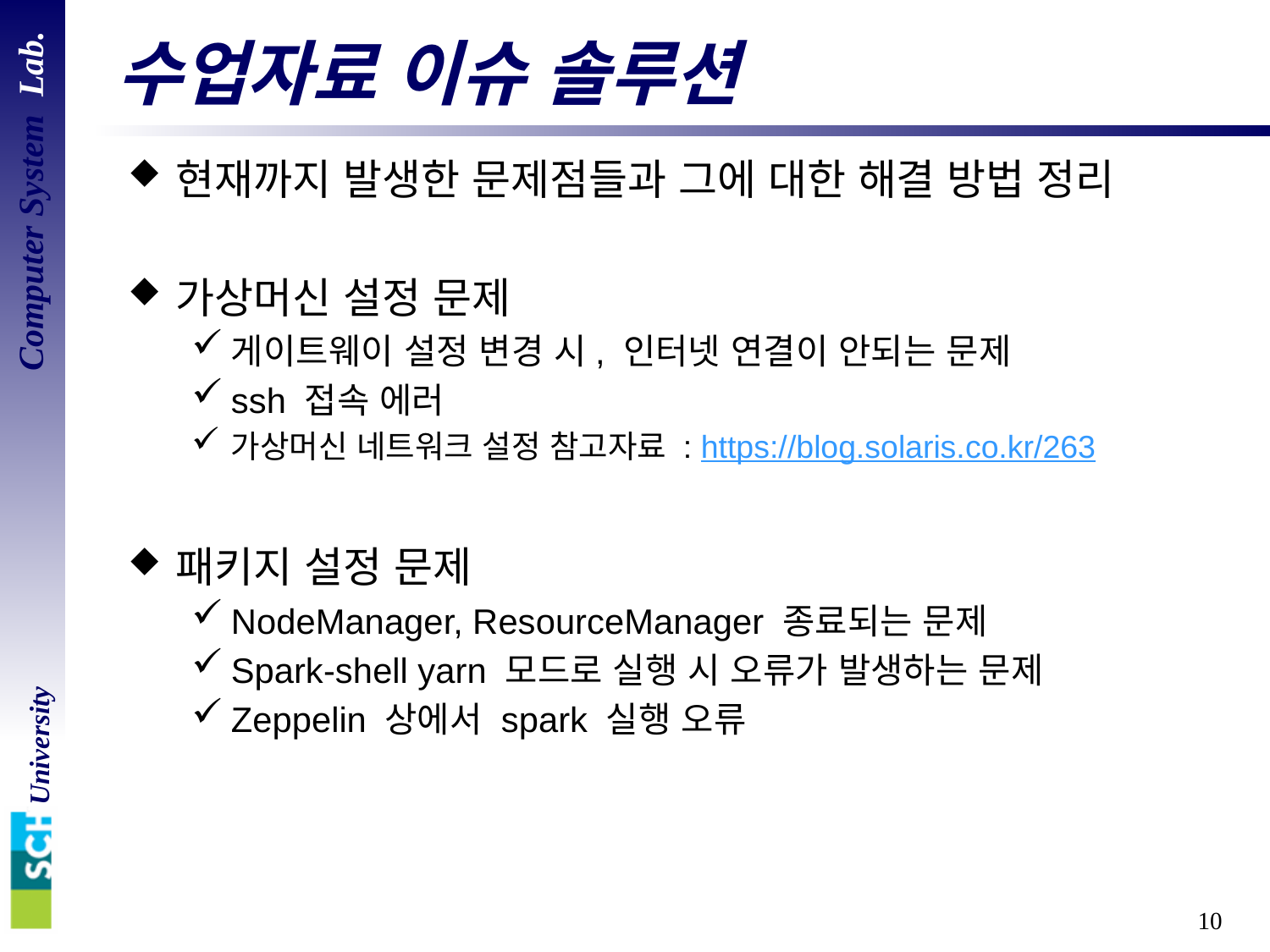

# 수업자료 이슈 솔루션
현재까지 발생한 문제점들과 그에 대한 해결 방법 정리

가상머신 설정 문제
게이트웨이 설정 변경 시, 인터넷 연결이 안되는 문제
ssh 접속 에러
가상머신 네트워크 설정 참고자료 : https://blog.solaris.co.kr/263

패키지 설정 문제
NodeManager, ResourceManager 종료되는 문제
Spark-shell yarn 모드로 실행 시 오류가 발생하는 문제
Zeppelin 상에서 spark 실행 오류